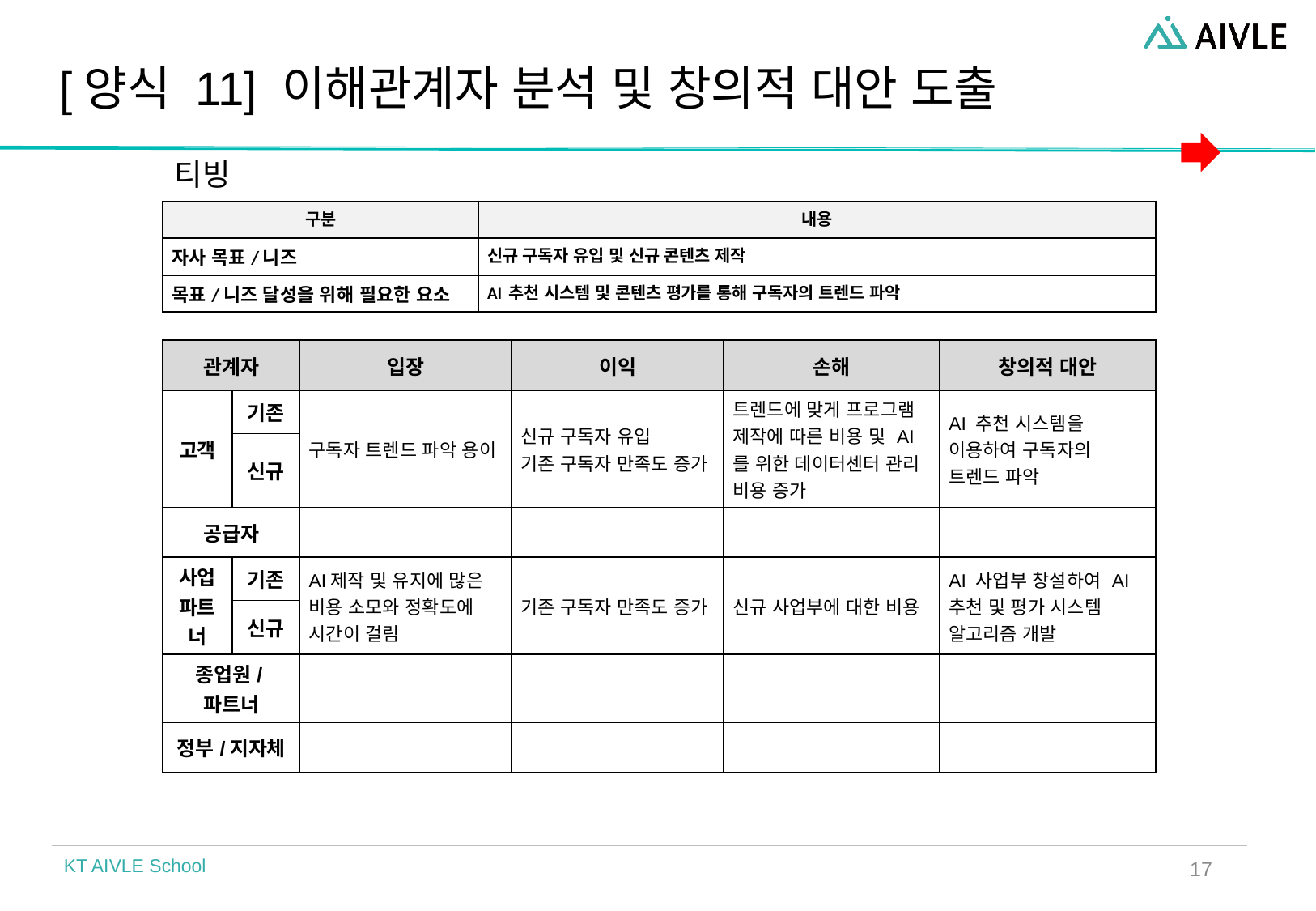

# [양식 11] 이해관계자 분석 및 창의적 대안 도출

티빙
| 구분 | 내용 |
| --- | --- |
| 자사 목표/니즈 | 신규 구독자 유입 및 신규 콘텐츠 제작 |
| 목표/니즈 달성을 위해 필요한 요소 | AI 추천 시스템 및 콘텐츠 평가를 통해 구독자의 트렌드 파악 |
| 관계자 |  | 입장 | 이익 | 손해 | 창의적 대안 |
| --- | --- | --- | --- | --- | --- |
| 고객 | 기존 | 구독자 트렌드 파악 용이 | 신규 구독자 유입 기존 구독자 만족도 증가 | 트렌드에 맞게 프로그램 제작에 따른 비용 및 AI를 위한 데이터센터 관리 비용 증가 | AI 추천 시스템을 이용하여 구독자의 트렌드 파악 |
|  | 신규 |  |  |  |  |
| 공급자 |  |  |  |  |  |
| 사업 파트너 | 기존 | AI제작 및 유지에 많은 비용 소모와 정확도에 시간이 걸림 | 기존 구독자 만족도 증가 | 신규 사업부에 대한 비용 | AI 사업부 창설하여 AI 추천 및 평가 시스템 알고리즘 개발 |
|  | 신규 |  |  |  |  |
| 종업원/파트너 |  |  |  |  |  |
| 정부/지자체 |  |  |  |  |  |